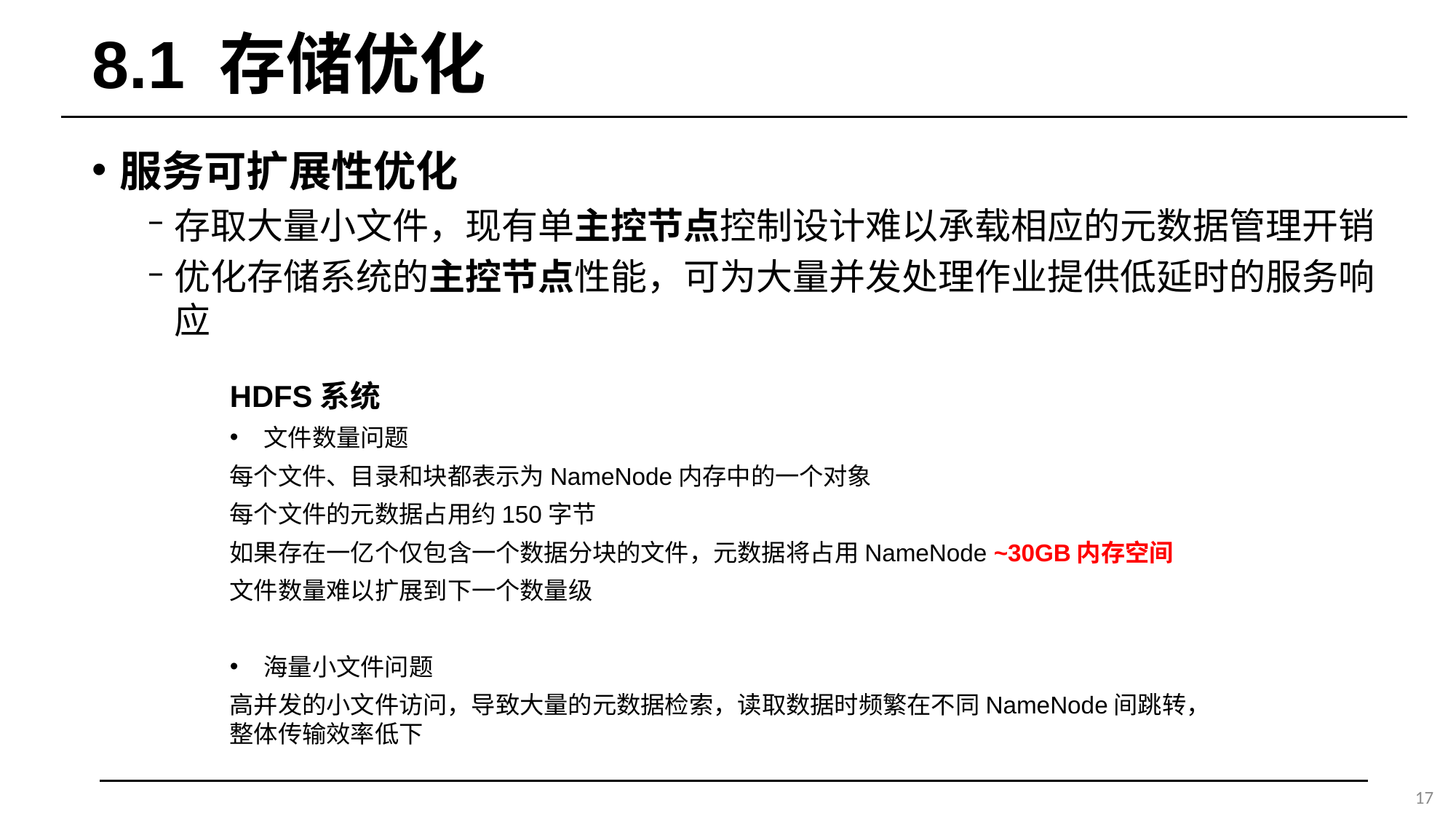

# 8.1 存储优化
服务可扩展性优化
存取大量小文件，现有单主控节点控制设计难以承载相应的元数据管理开销
优化存储系统的主控节点性能，可为大量并发处理作业提供低延时的服务响应
HDFS系统
文件数量问题
每个文件、目录和块都表示为NameNode内存中的一个对象
每个文件的元数据占用约150字节
如果存在一亿个仅包含一个数据分块的文件，元数据将占用NameNode ~30GB内存空间
文件数量难以扩展到下一个数量级

海量小文件问题
高并发的小文件访问，导致大量的元数据检索，读取数据时频繁在不同NameNode间跳转，整体传输效率低下
17